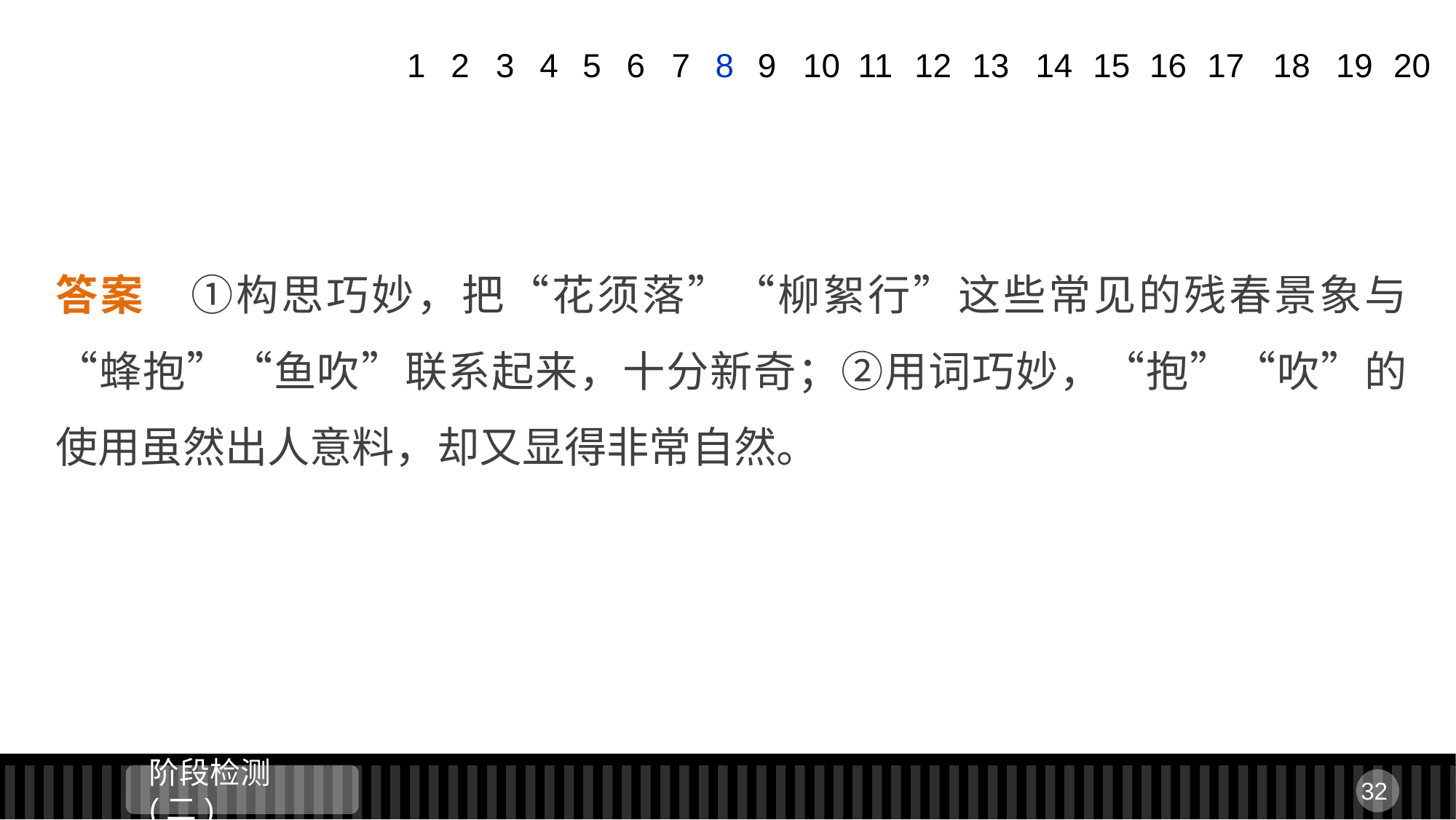

1
2
3
4
5
6
7
8
9
11
12
13
14
15
16
17
18
19
20
10
答案　①构思巧妙，把“花须落”“柳絮行”这些常见的残春景象与“蜂抱”“鱼吹”联系起来，十分新奇；②用词巧妙，“抱”“吹”的使用虽然出人意料，却又显得非常自然。